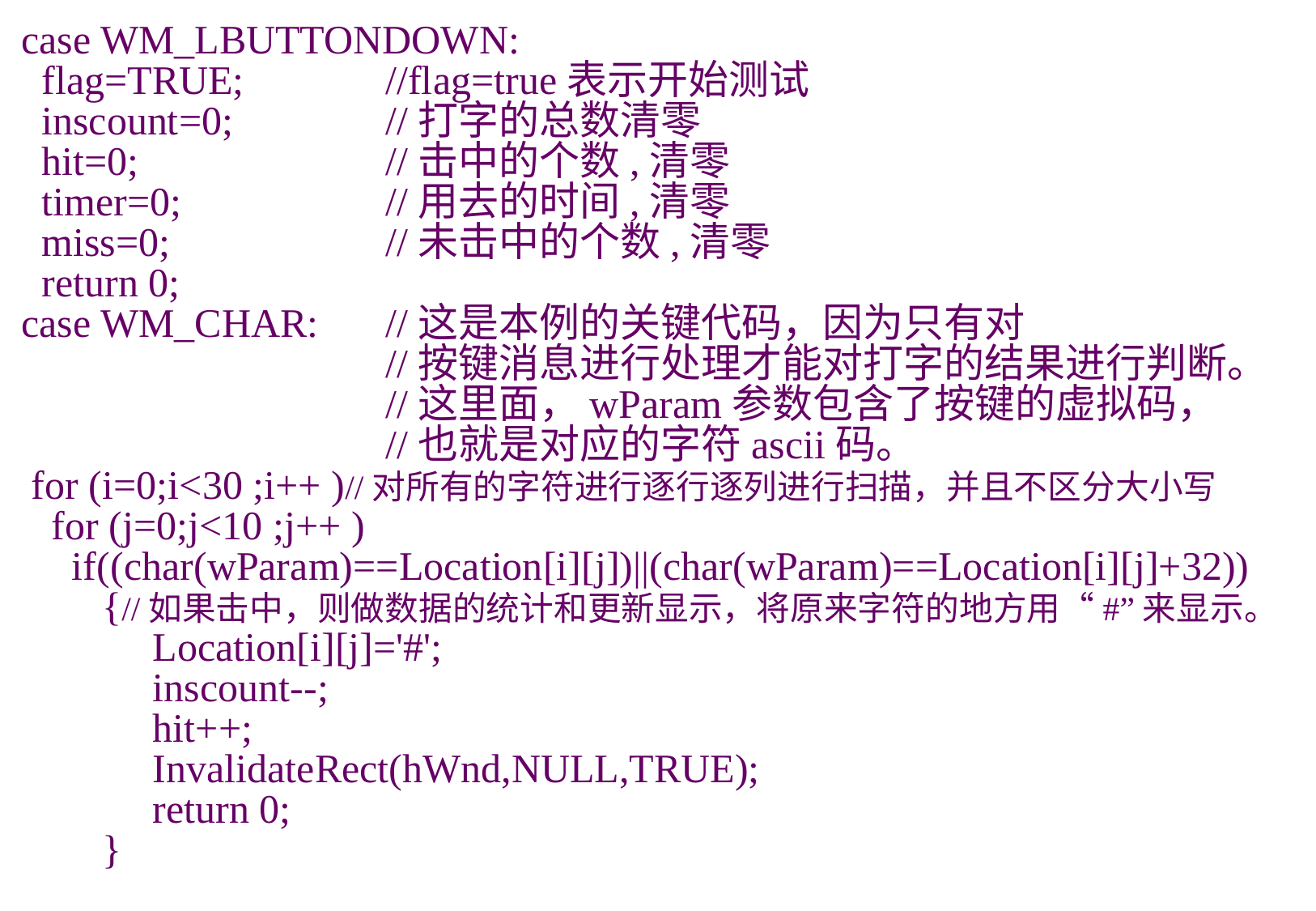

case WM_LBUTTONDOWN:
  flag=TRUE;		//flag=true表示开始测试
  inscount=0;		//打字的总数清零
  hit=0;			//击中的个数,清零
  timer=0;		//用去的时间,清零
  miss=0;		//未击中的个数,清零
  return 0;
case WM_CHAR:	//这是本例的关键代码，因为只有对
			//按键消息进行处理才能对打字的结果进行判断。
			//这里面，wParam参数包含了按键的虚拟码，
			//也就是对应的字符ascii码。
 for (i=0;i<30 ;i++ )//对所有的字符进行逐行逐列进行扫描，并且不区分大小写
   for (j=0;j<10 ;j++ )
     if((char(wParam)==Location[i][j])||(char(wParam)==Location[i][j]+32))
        {//如果击中，则做数据的统计和更新显示，将原来字符的地方用“#”来显示。
             Location[i][j]='#';
             inscount--;
             hit++;
             InvalidateRect(hWnd,NULL,TRUE);
             return 0;
        }